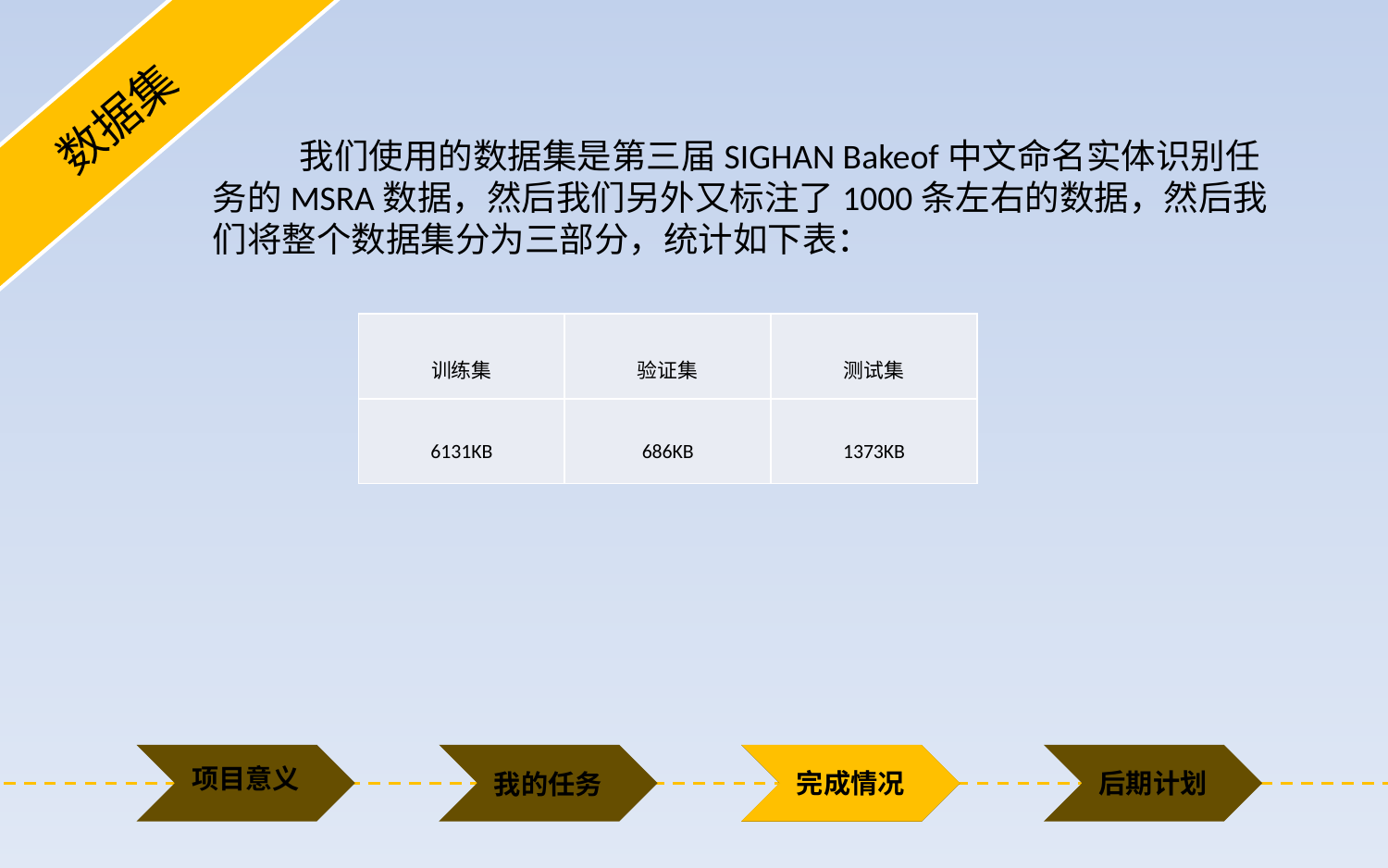

数据集
          我们使用的数据集是第三届SIGHAN Bakeof中文命名实体识别任务的MSRA数据，然后我们另外又标注了1000条左右的数据，然后我们将整个数据集分为三部分，统计如下表：
| 训练集 | 验证集 | 测试集 |
| --- | --- | --- |
| 6131KB | 686KB | 1373KB |
完成情况

项目意义
后期计划
我的任务